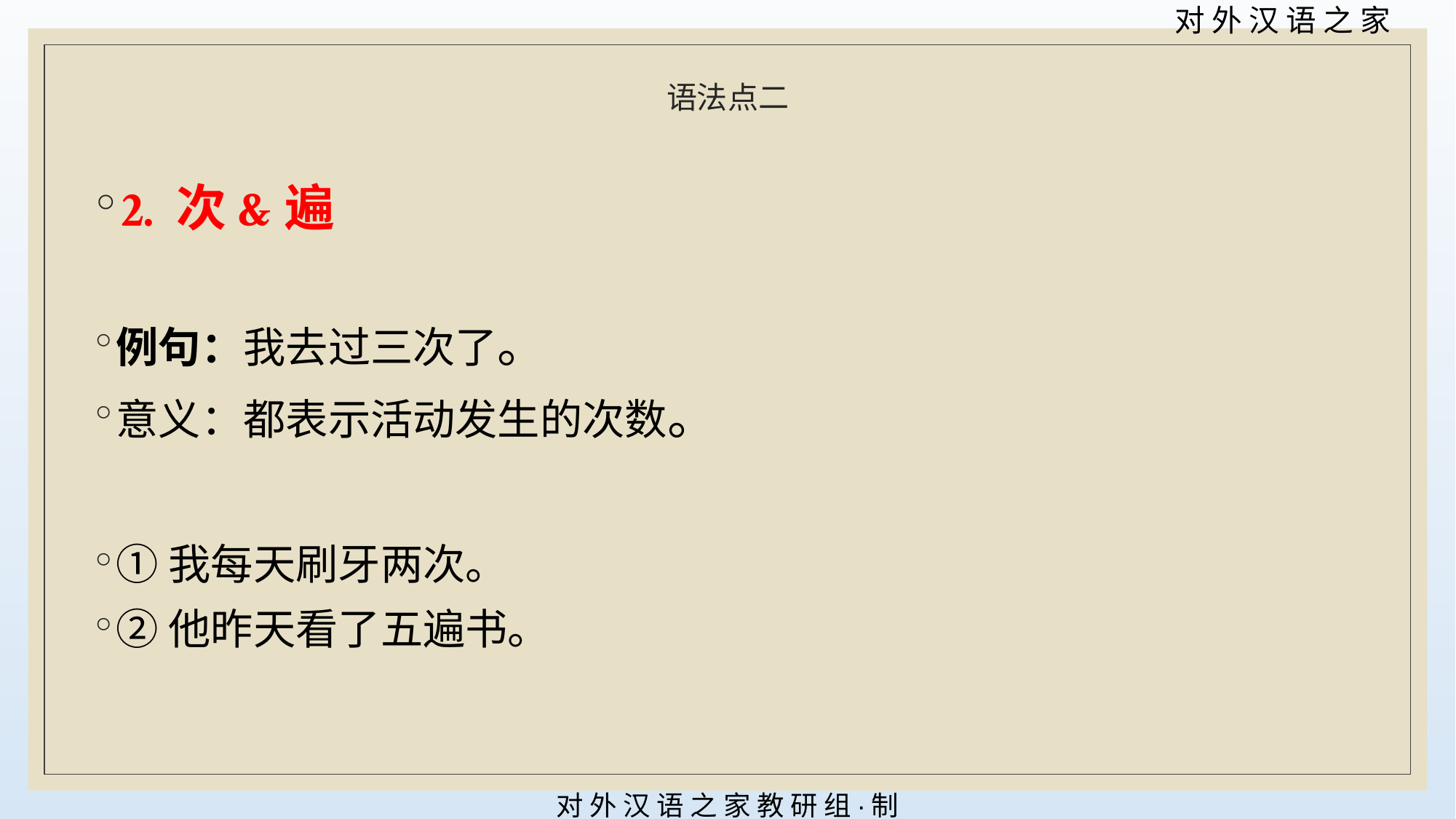

# 语法点二
2. 次&遍

例句：我去过三次了。
意义：都表示活动发生的次数。

①我每天刷牙两次。
②他昨天看了五遍书。